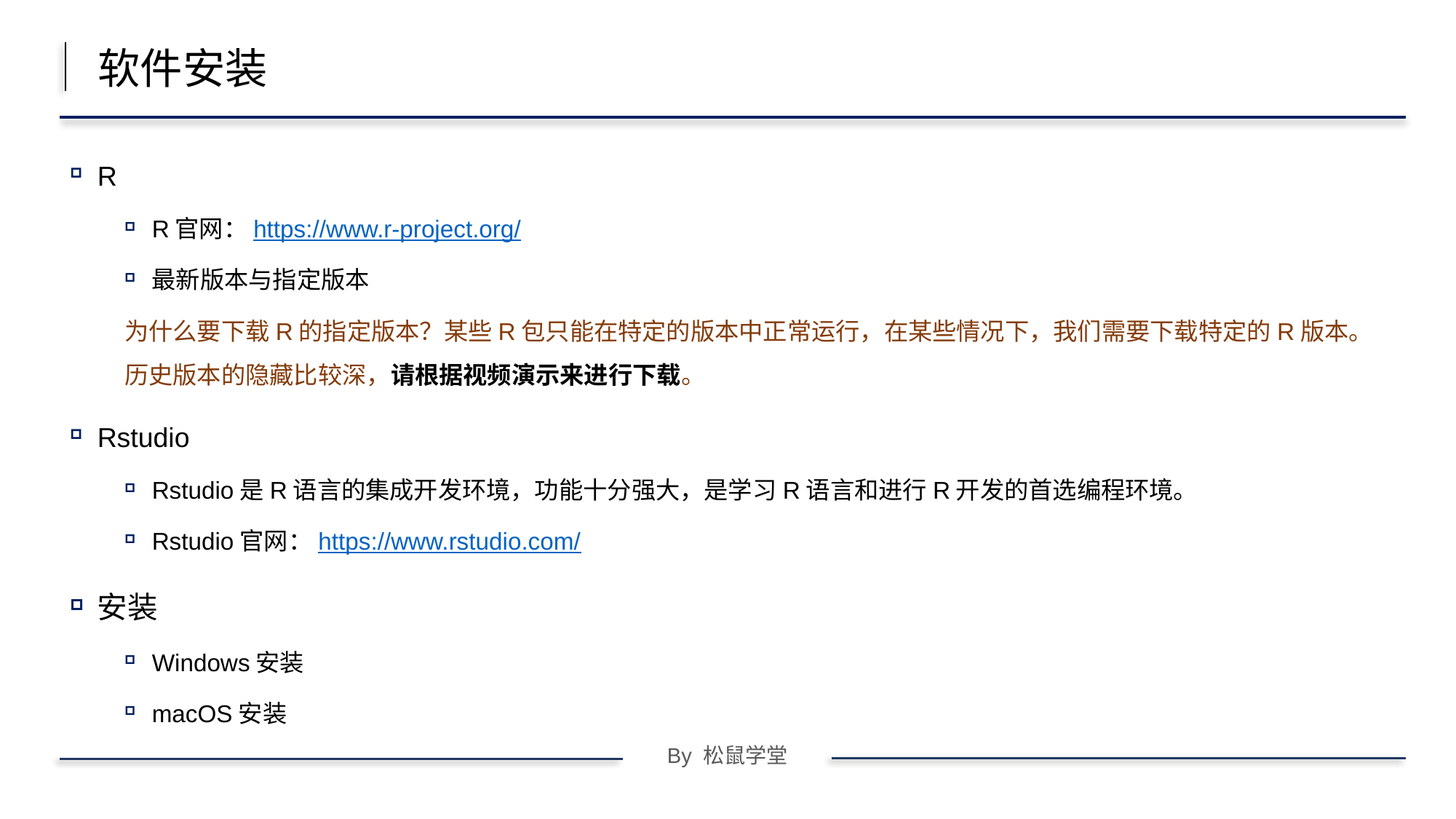

软件安装
R
R官网：https://www.r-project.org/
最新版本与指定版本
为什么要下载R的指定版本？某些R包只能在特定的版本中正常运行，在某些情况下，我们需要下载特定的R版本。历史版本的隐藏比较深，请根据视频演示来进行下载。
Rstudio
Rstudio是R语言的集成开发环境，功能十分强大，是学习R语言和进行R开发的首选编程环境。
Rstudio官网：https://www.rstudio.com/
安装
Windows安装
macOS安装